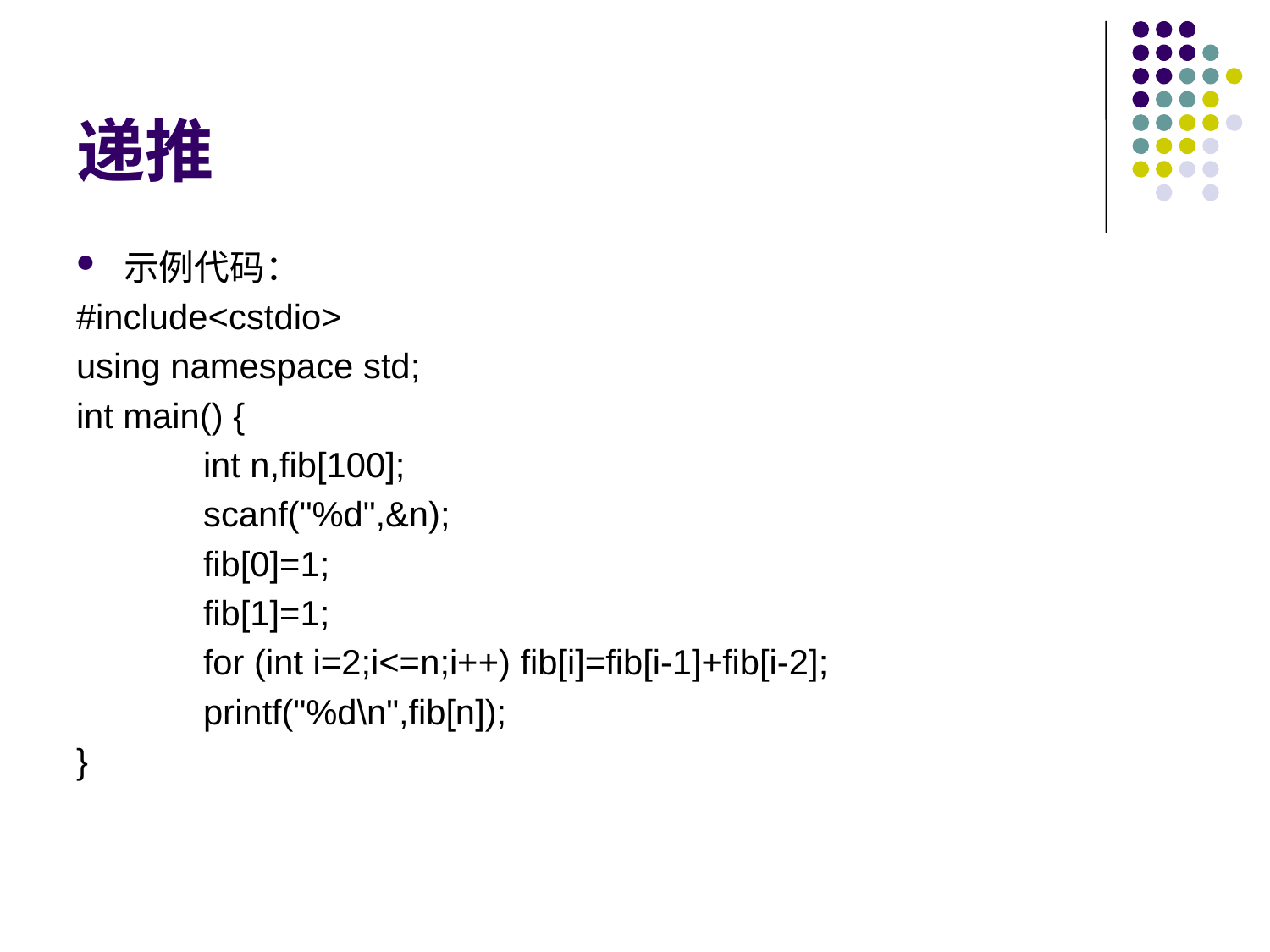

# 递推
示例代码：
#include<cstdio>
using namespace std;
int main() {
	int n,fib[100];
	scanf("%d",&n);
	fib[0]=1;
	fib[1]=1;
	for (int i=2;i<=n;i++) fib[i]=fib[i-1]+fib[i-2];
	printf("%d\n",fib[n]);
}